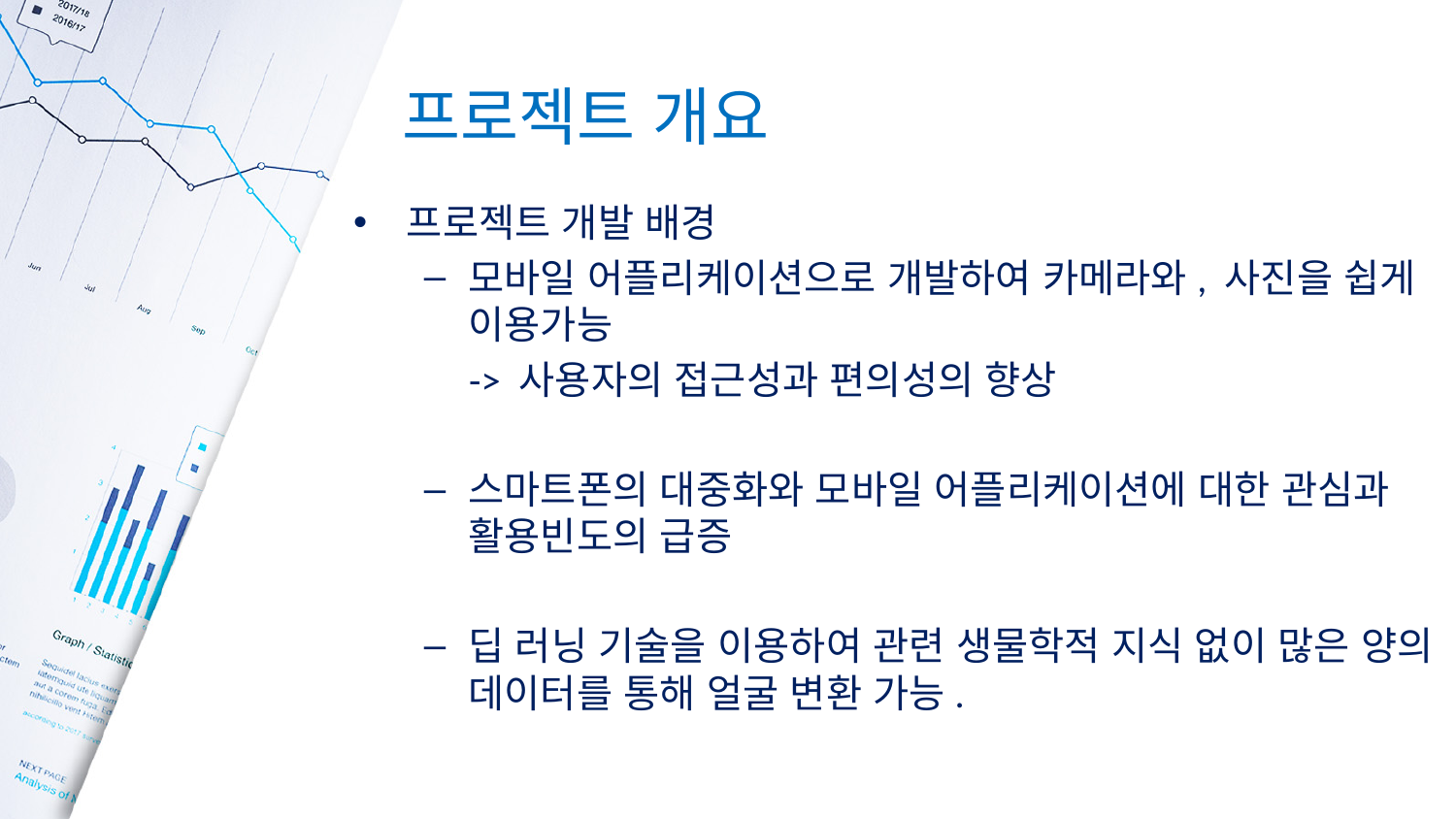

# 프로젝트 개요
프로젝트 개발 배경
모바일 어플리케이션으로 개발하여 카메라와, 사진을 쉽게 이용가능
     -> 사용자의 접근성과 편의성의 향상

스마트폰의 대중화와 모바일 어플리케이션에 대한 관심과 활용빈도의 급증

딥 러닝 기술을 이용하여 관련 생물학적 지식 없이 많은 양의 데이터를 통해 얼굴 변환 가능.